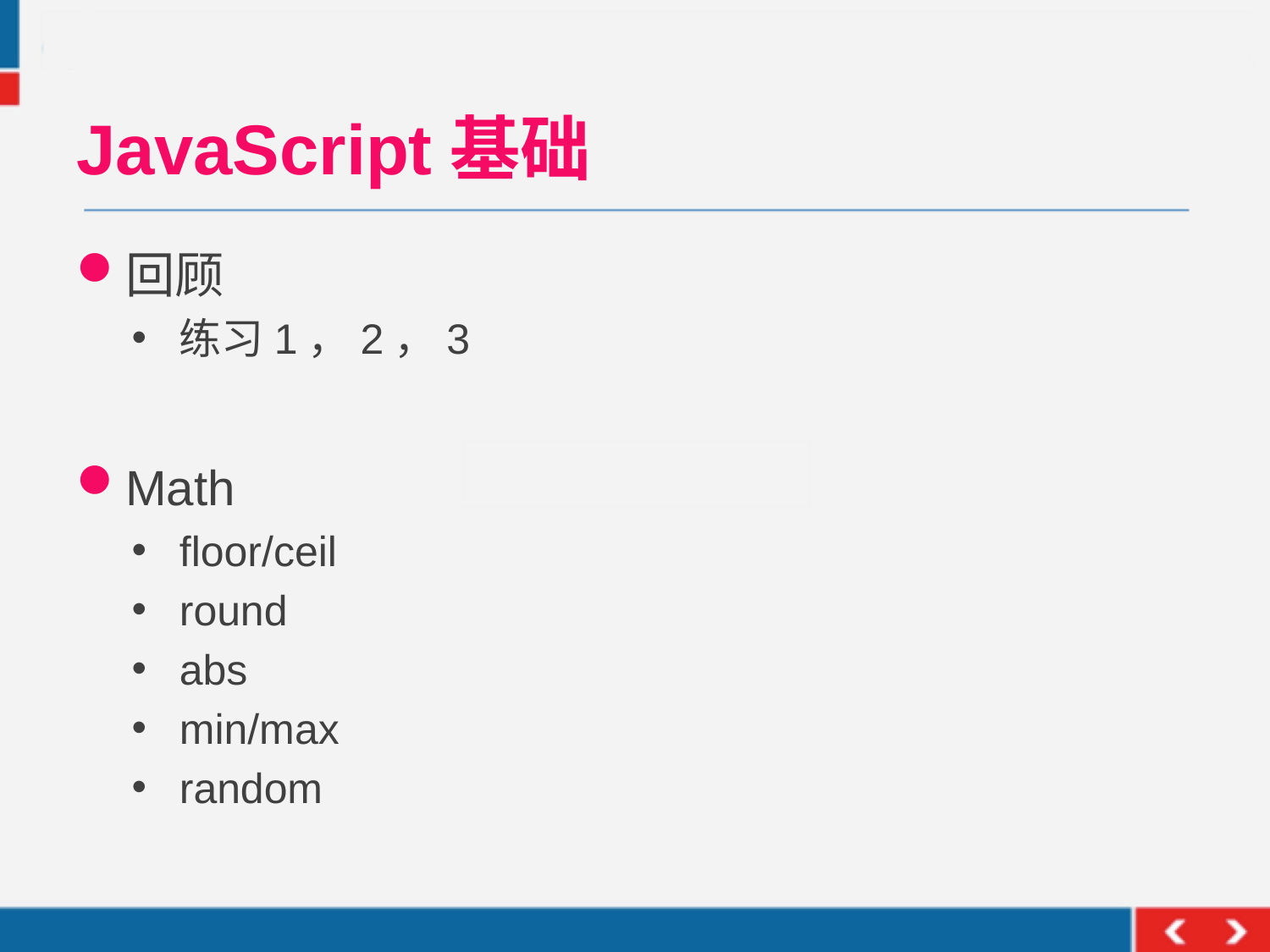

# JavaScript基础
回顾
练习1，2，3

Math
floor/ceil
round
abs
min/max
random